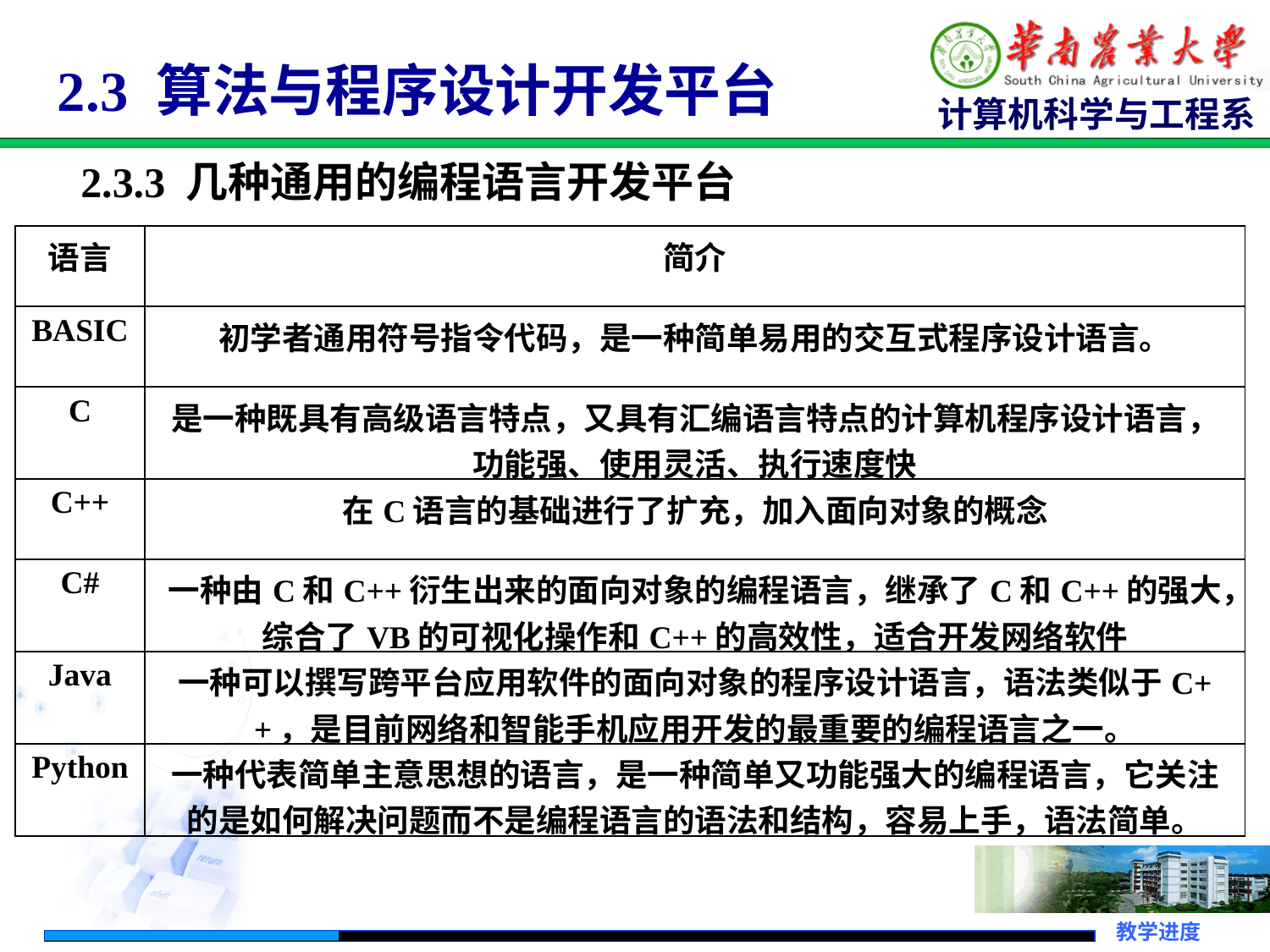

2.3 算法与程序设计开发平台
      2.3.3 几种通用的编程语言开发平台
| 语言 | 简介 |
| --- | --- |
| BASIC | 初学者通用符号指令代码，是一种简单易用的交互式程序设计语言。 |
| C | 是一种既具有高级语言特点，又具有汇编语言特点的计算机程序设计语言，功能强、使用灵活、执行速度快 |
| C++ | 在C语言的基础进行了扩充，加入面向对象的概念 |
| C# | 一种由C和C++衍生出来的面向对象的编程语言，继承了C和C++的强大，综合了VB的可视化操作和C++的高效性，适合开发网络软件 |
| Java | 一种可以撰写跨平台应用软件的面向对象的程序设计语言，语法类似于C++，是目前网络和智能手机应用开发的最重要的编程语言之一。 |
| Python | 一种代表简单主意思想的语言，是一种简单又功能强大的编程语言，它关注的是如何解决问题而不是编程语言的语法和结构，容易上手，语法简单。 |